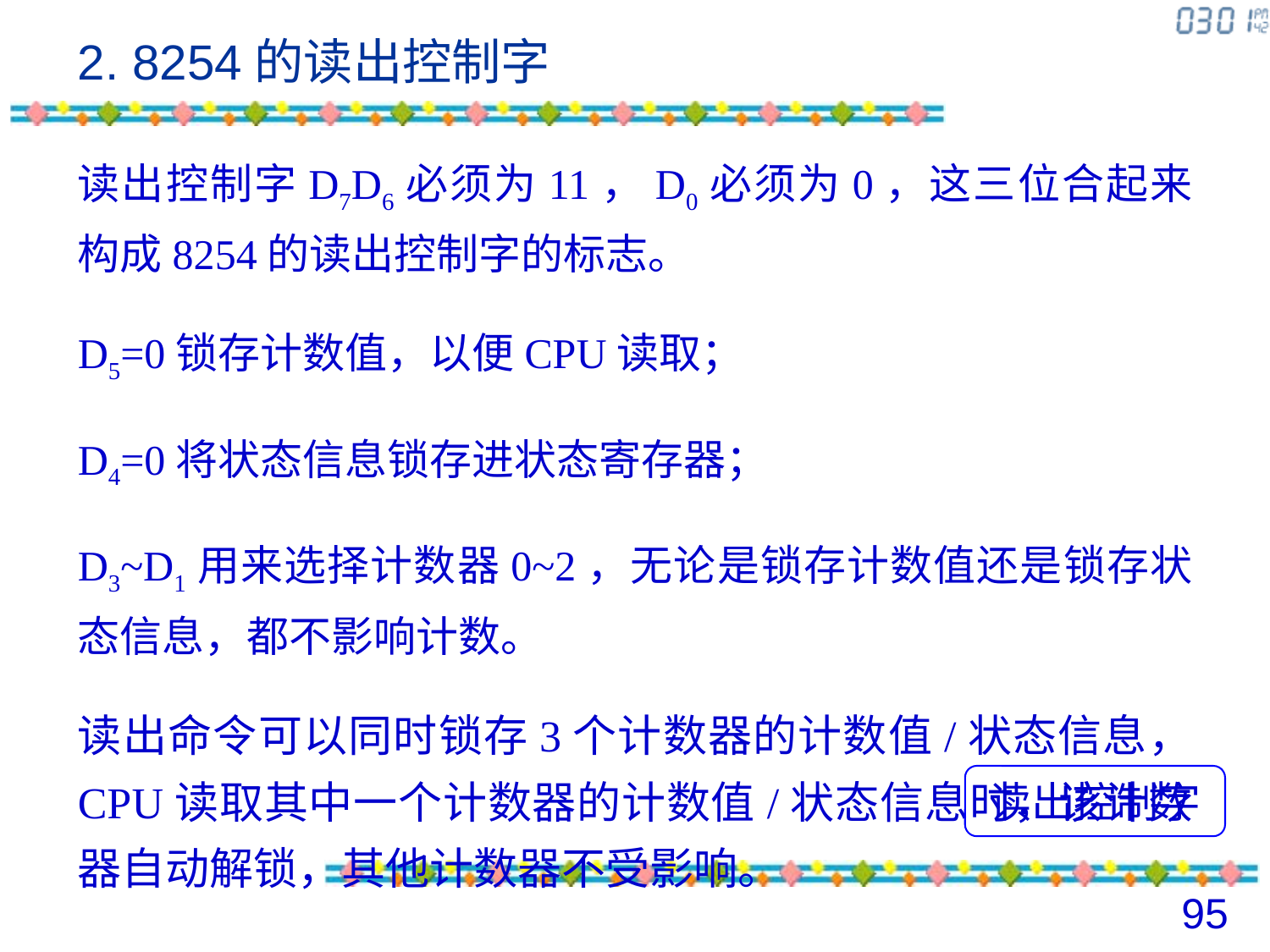

# 2. 8254的读出控制字
读出控制字D7D6必须为11，D0必须为0，这三位合起来构成8254的读出控制字的标志。
D5=0锁存计数值，以便CPU读取；
D4=0将状态信息锁存进状态寄存器；
D3~D1用来选择计数器0~2，无论是锁存计数值还是锁存状态信息，都不影响计数。
读出命令可以同时锁存3个计数器的计数值/状态信息， CPU读取其中一个计数器的计数值/状态信息时，该计数器自动解锁，其他计数器不受影响。
读出控制字